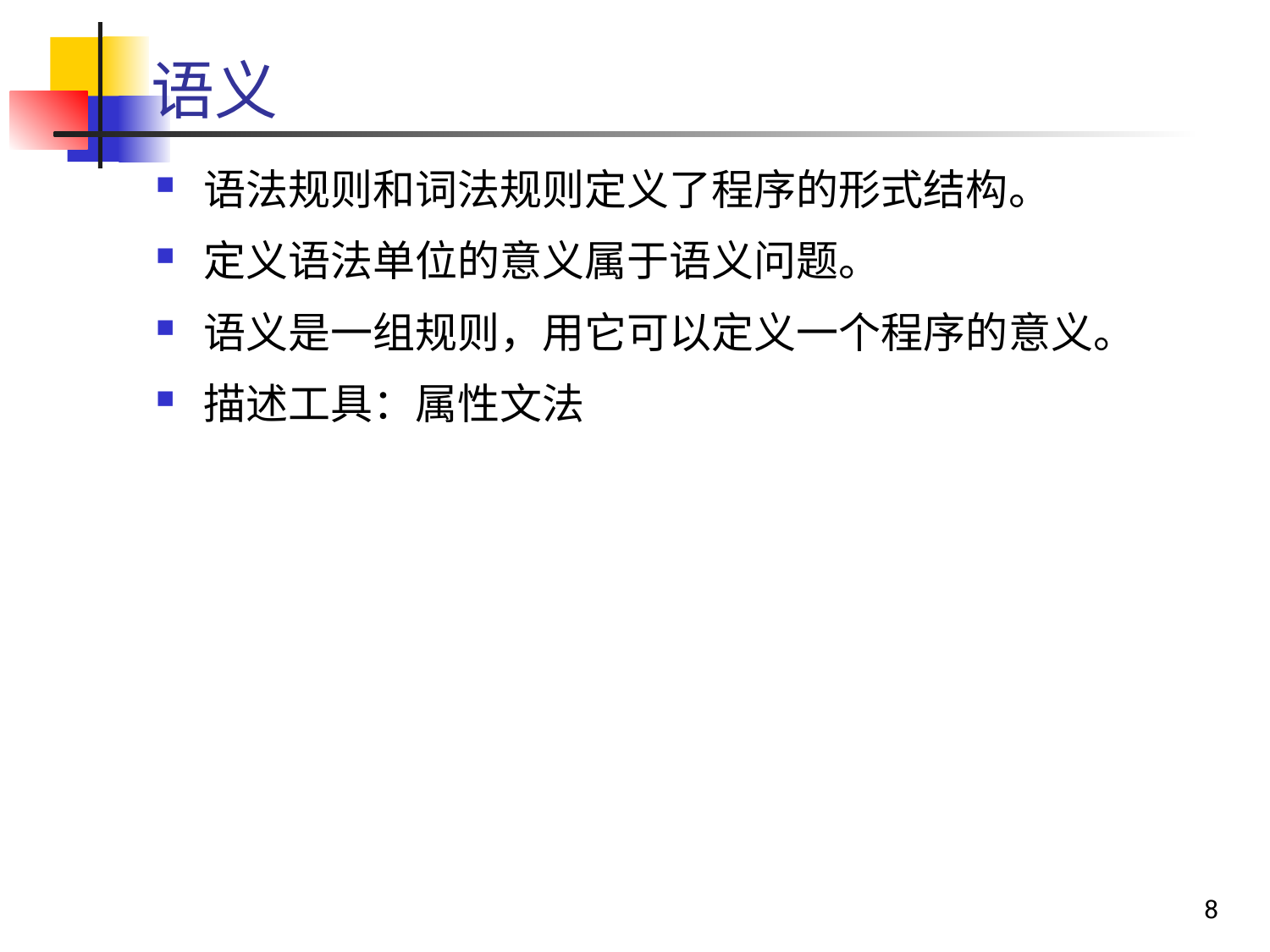

# 语义
语法规则和词法规则定义了程序的形式结构。
定义语法单位的意义属于语义问题。
语义是一组规则，用它可以定义一个程序的意义。
描述工具：属性文法

8